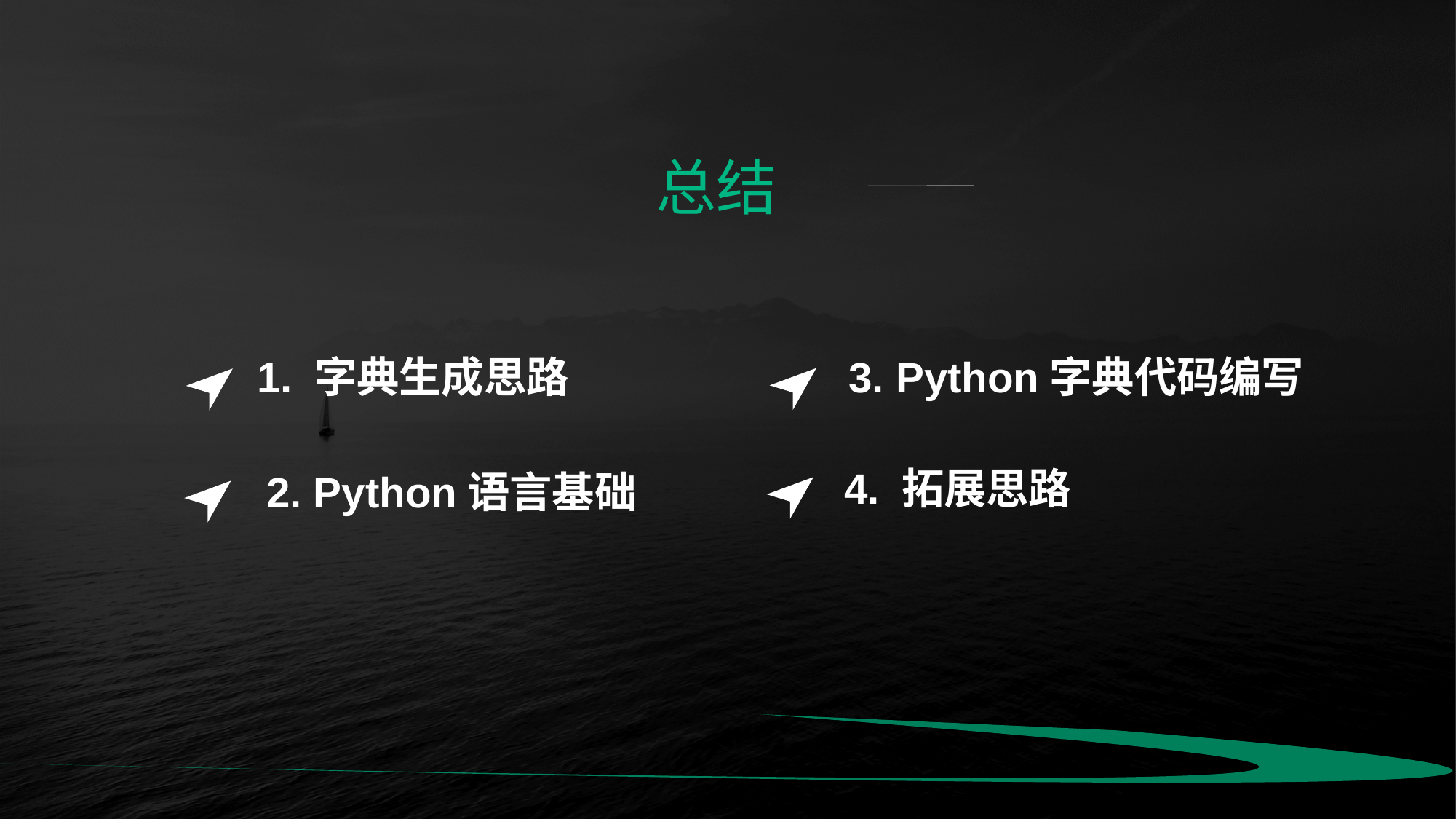

总结
3. Python字典代码编写

4. 拓展思路

1. 字典生成思路

2. Python语言基础